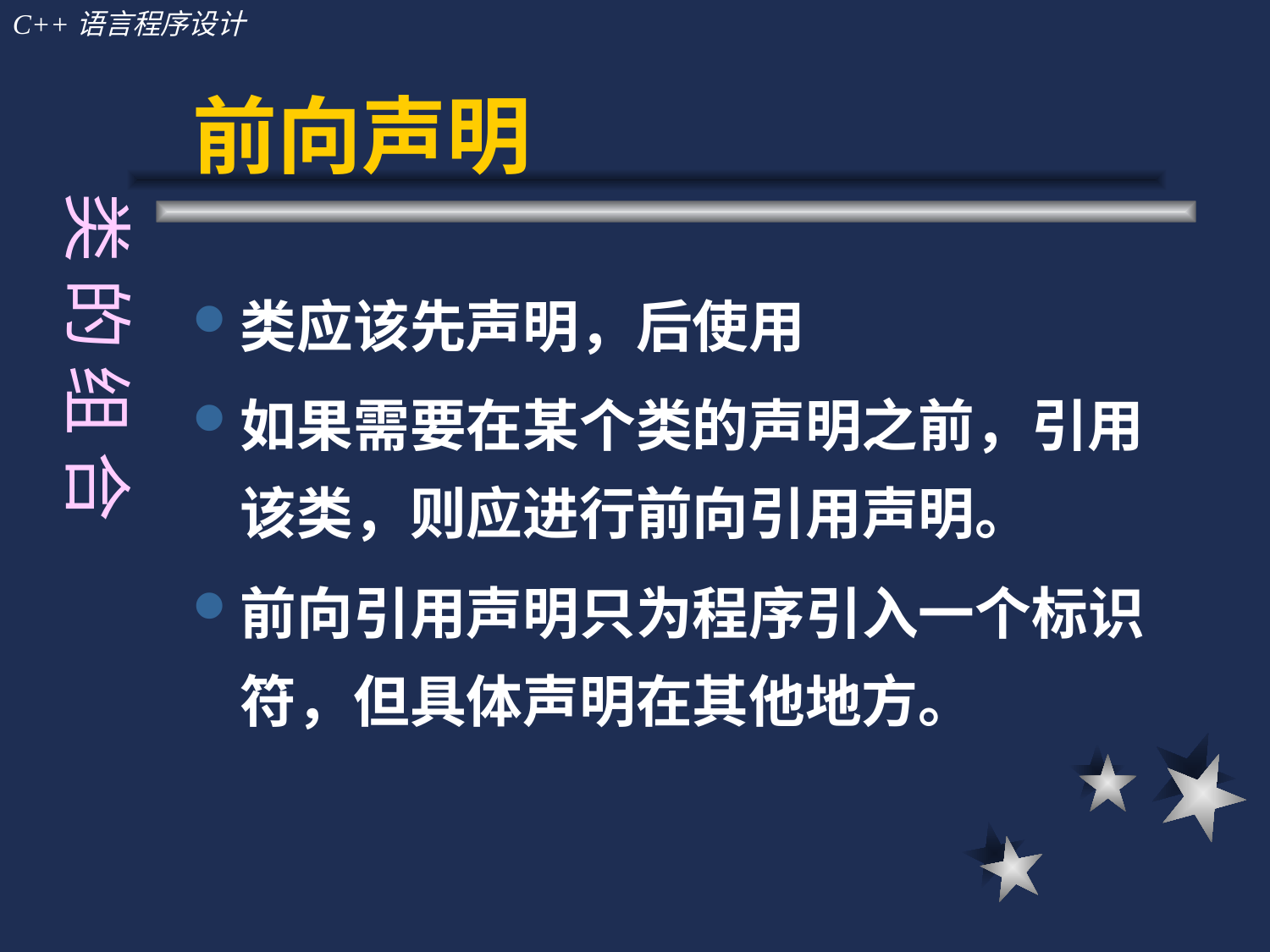

# 前向声明
类 的 组 合
类应该先声明，后使用
如果需要在某个类的声明之前，引用该类，则应进行前向引用声明。
前向引用声明只为程序引入一个标识符，但具体声明在其他地方。
95